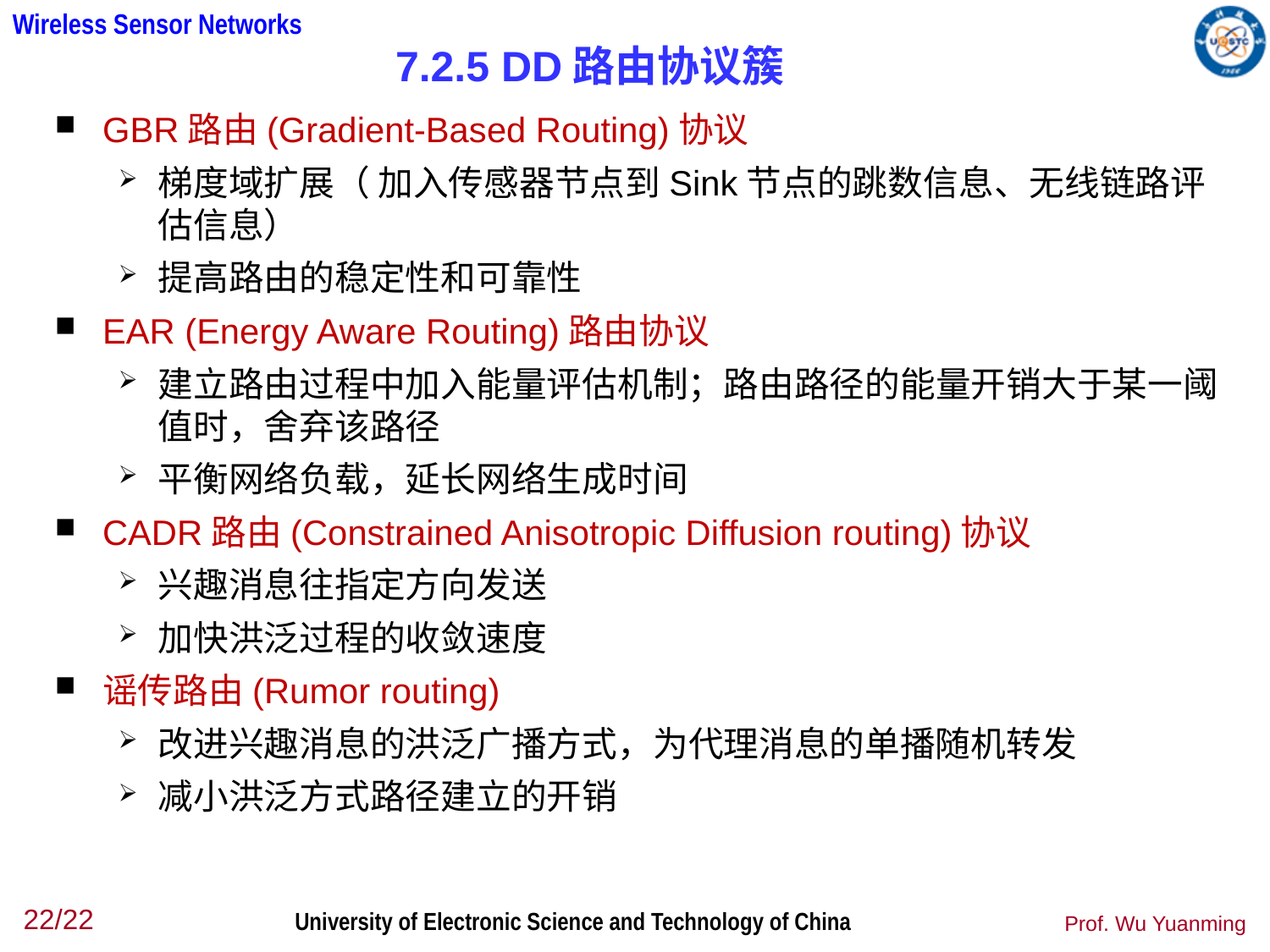

# 7.2.5 DD路由协议簇
GBR路由(Gradient-Based Routing)协议
梯度域扩展（ 加入传感器节点到Sink节点的跳数信息、无线链路评估信息）
提高路由的稳定性和可靠性
EAR (Energy Aware Routing)路由协议
建立路由过程中加入能量评估机制；路由路径的能量开销大于某一阈值时，舍弃该路径
平衡网络负载，延长网络生成时间
CADR路由(Constrained Anisotropic Diffusion routing)协议
兴趣消息往指定方向发送
加快洪泛过程的收敛速度
谣传路由(Rumor routing)
改进兴趣消息的洪泛广播方式，为代理消息的单播随机转发
减小洪泛方式路径建立的开销
22/22
Prof. Wu Yuanming